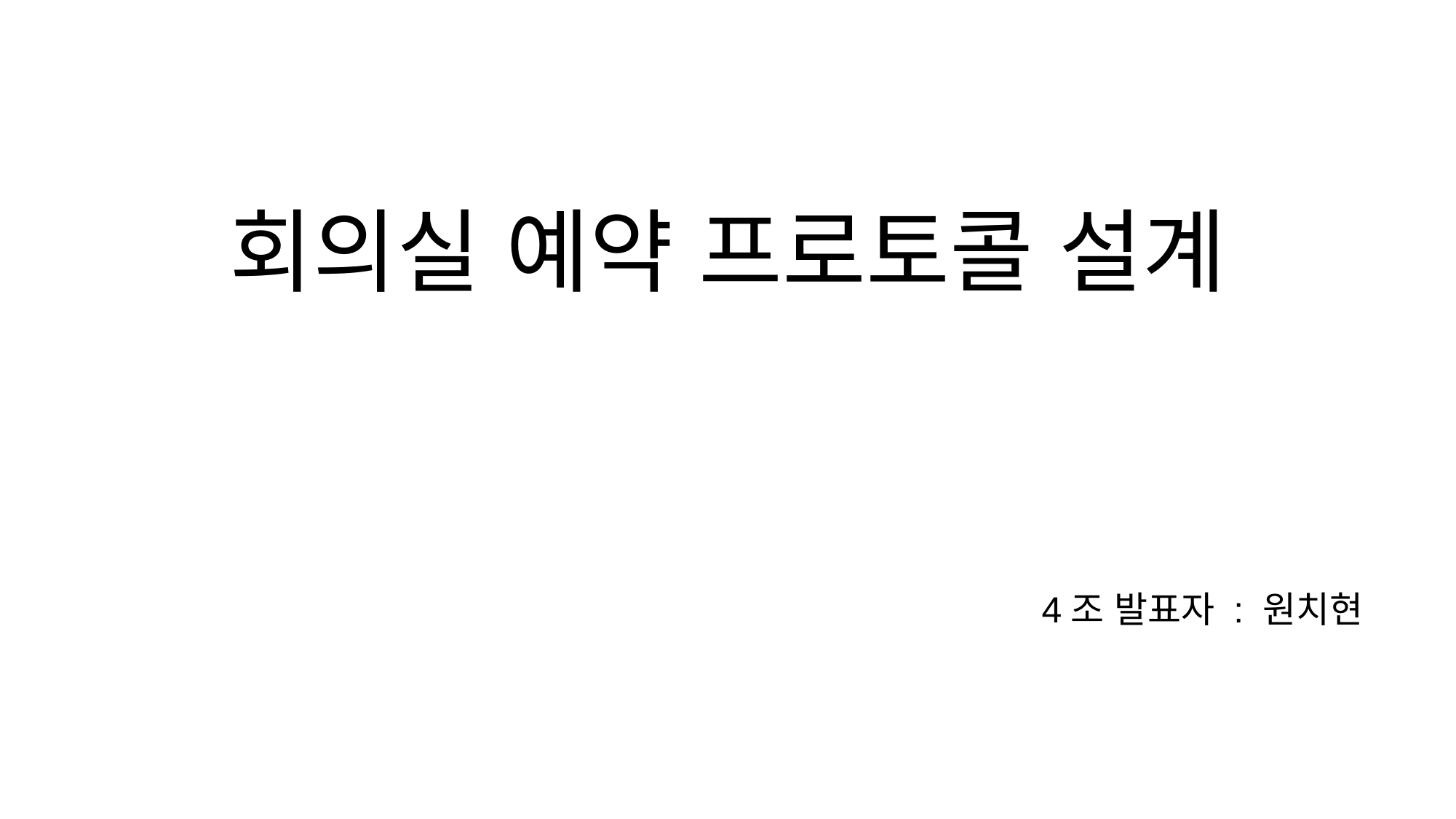

# 회의실 예약 프로토콜 설계
4조 발표자 : 원치현